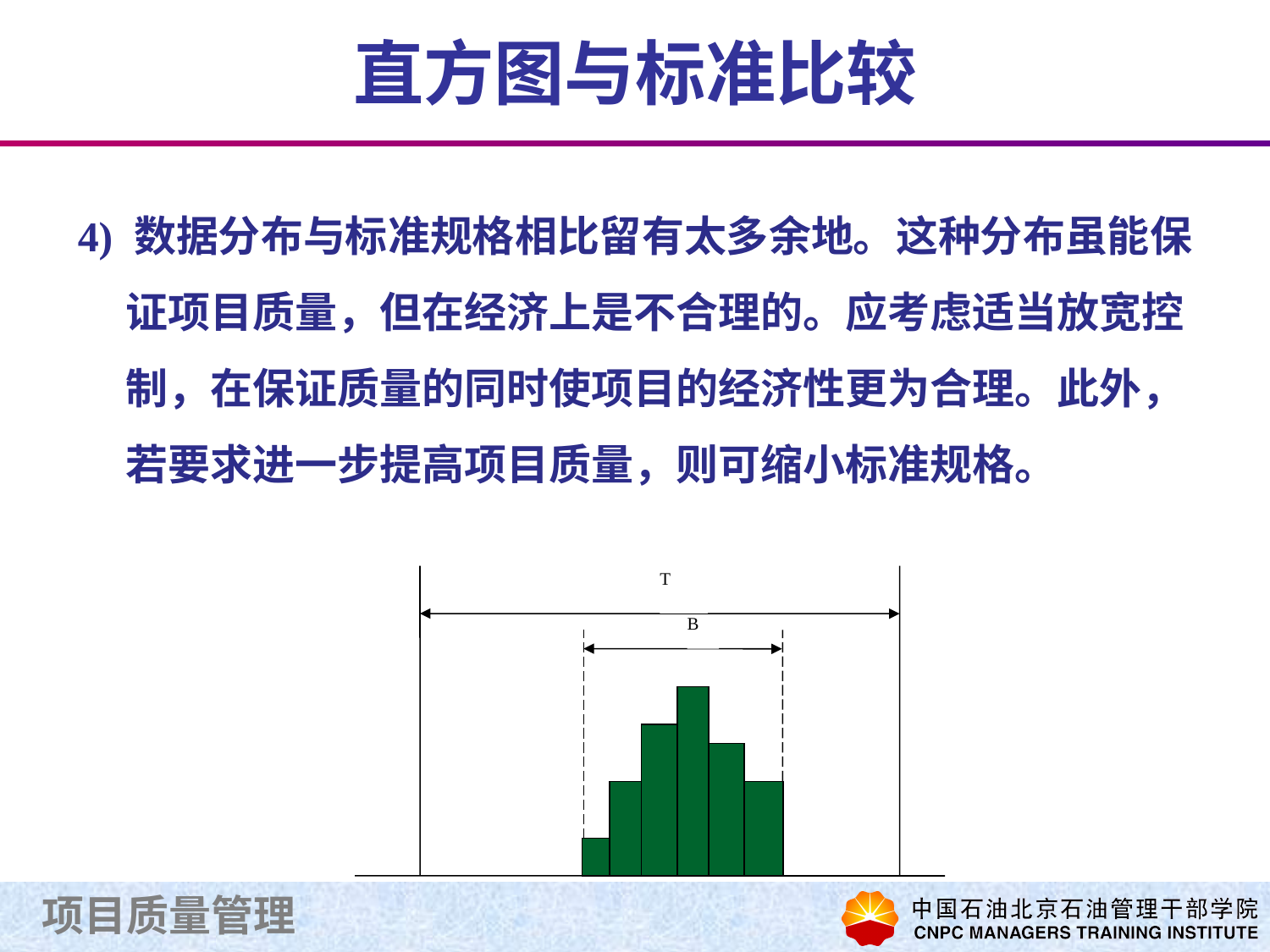

# 直方图与标准比较
4) 数据分布与标准规格相比留有太多余地。这种分布虽能保证项目质量，但在经济上是不合理的。应考虑适当放宽控制，在保证质量的同时使项目的经济性更为合理。此外，若要求进一步提高项目质量，则可缩小标准规格。

B

T